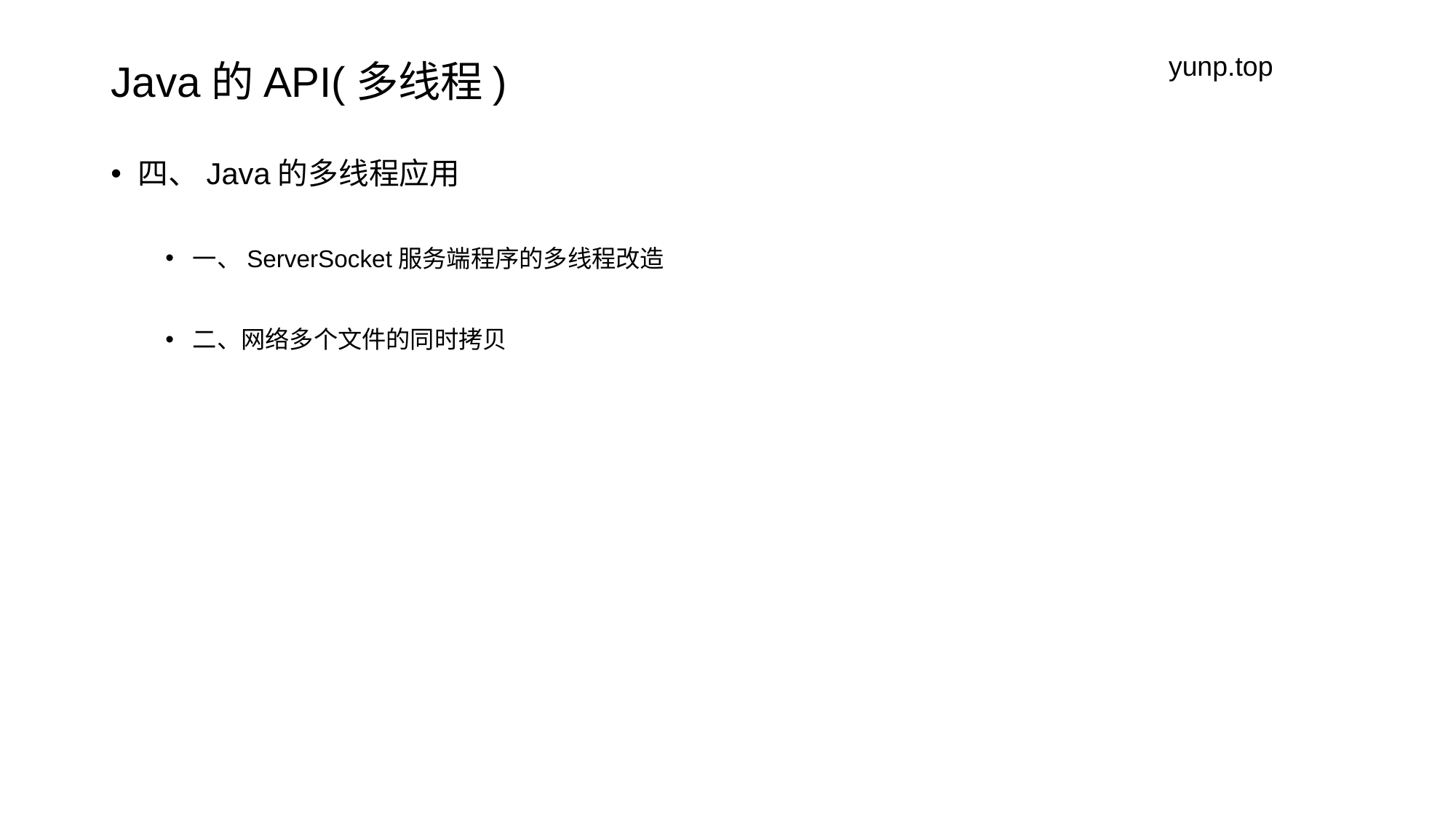

# Java的API(多线程)
yunp.top
四、Java的多线程应用

一、ServerSocket服务端程序的多线程改造

二、网络多个文件的同时拷贝